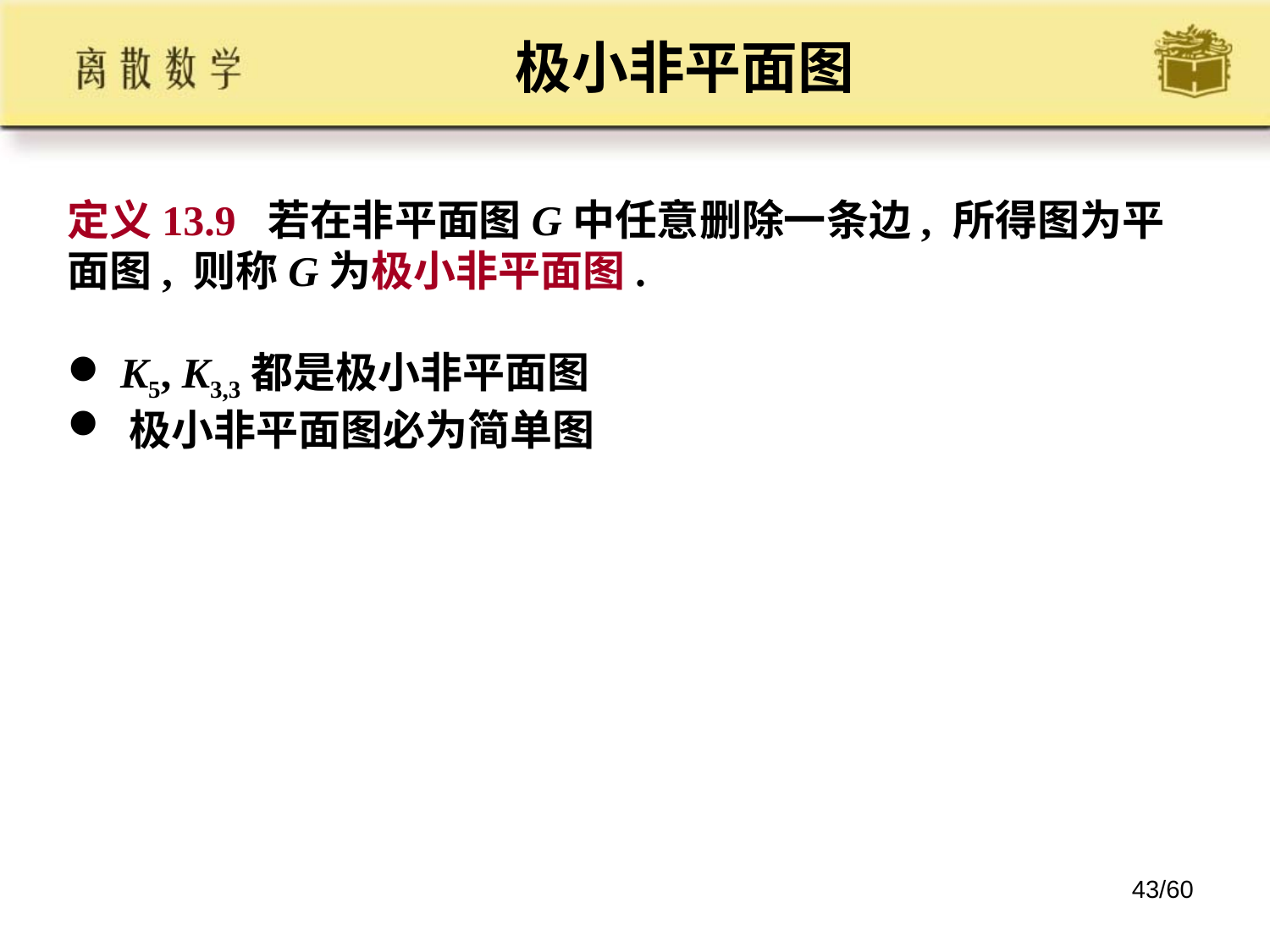

极小非平面图
定义13.9  若在非平面图G中任意删除一条边, 所得图为平面图, 则称G为极小非平面图.

 K5, K3,3都是极小非平面图
 极小非平面图必为简单图
43/60